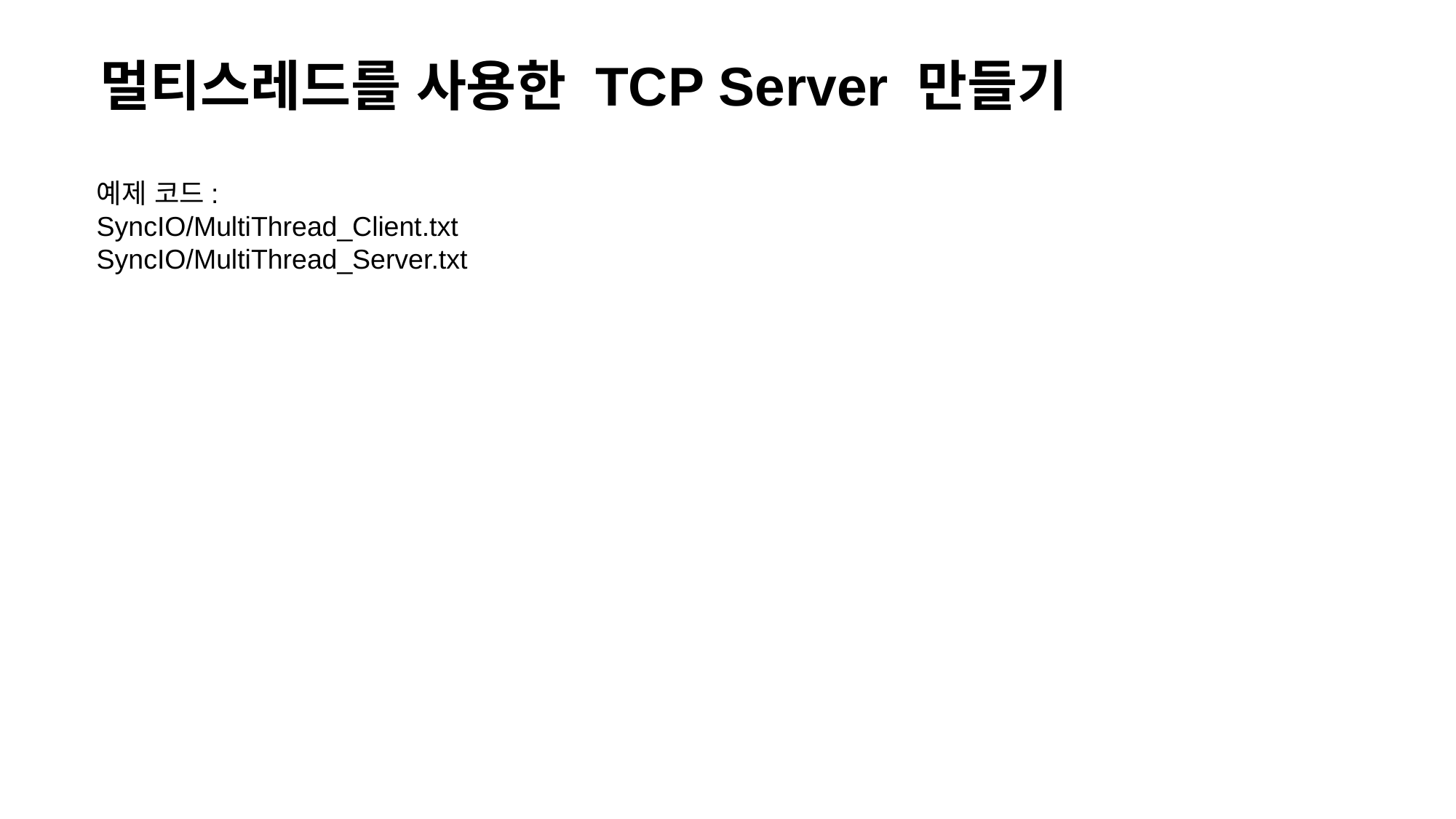

멀티스레드를 사용한 TCP Server 만들기
예제 코드:
SyncIO/MultiThread_Client.txt
SyncIO/MultiThread_Server.txt